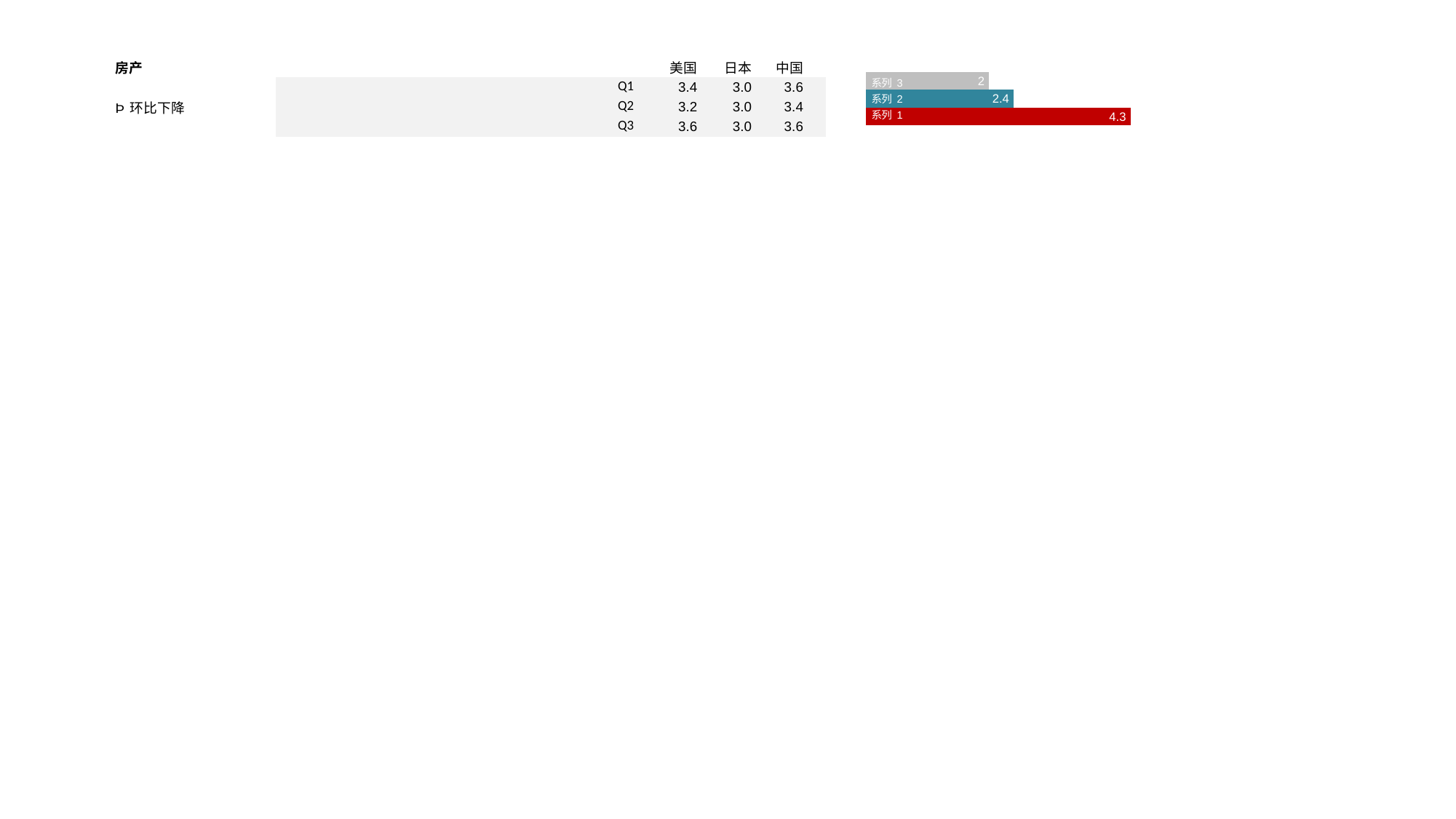

| 房产 |  |  |  |  | 美国 | 日本 | 中国 |  |
| --- | --- | --- | --- | --- | --- | --- | --- | --- |
|  |  |  |  | Q1 | 3.4 | 3.0 | 3.6 |  |
| Þ 环比下降 |  |  |  | Q2 | 3.2 | 3.0 | 3.4 |  |
|  |  |  |  | Q3 | 3.6 | 3.0 | 3.6 |  |

### Chart

| Category | 系列 1 | 系列 2 | 系列 3 |
|---|---|---|---|
| 类别 1 | 4.3 | 2.4 | 2.0 |